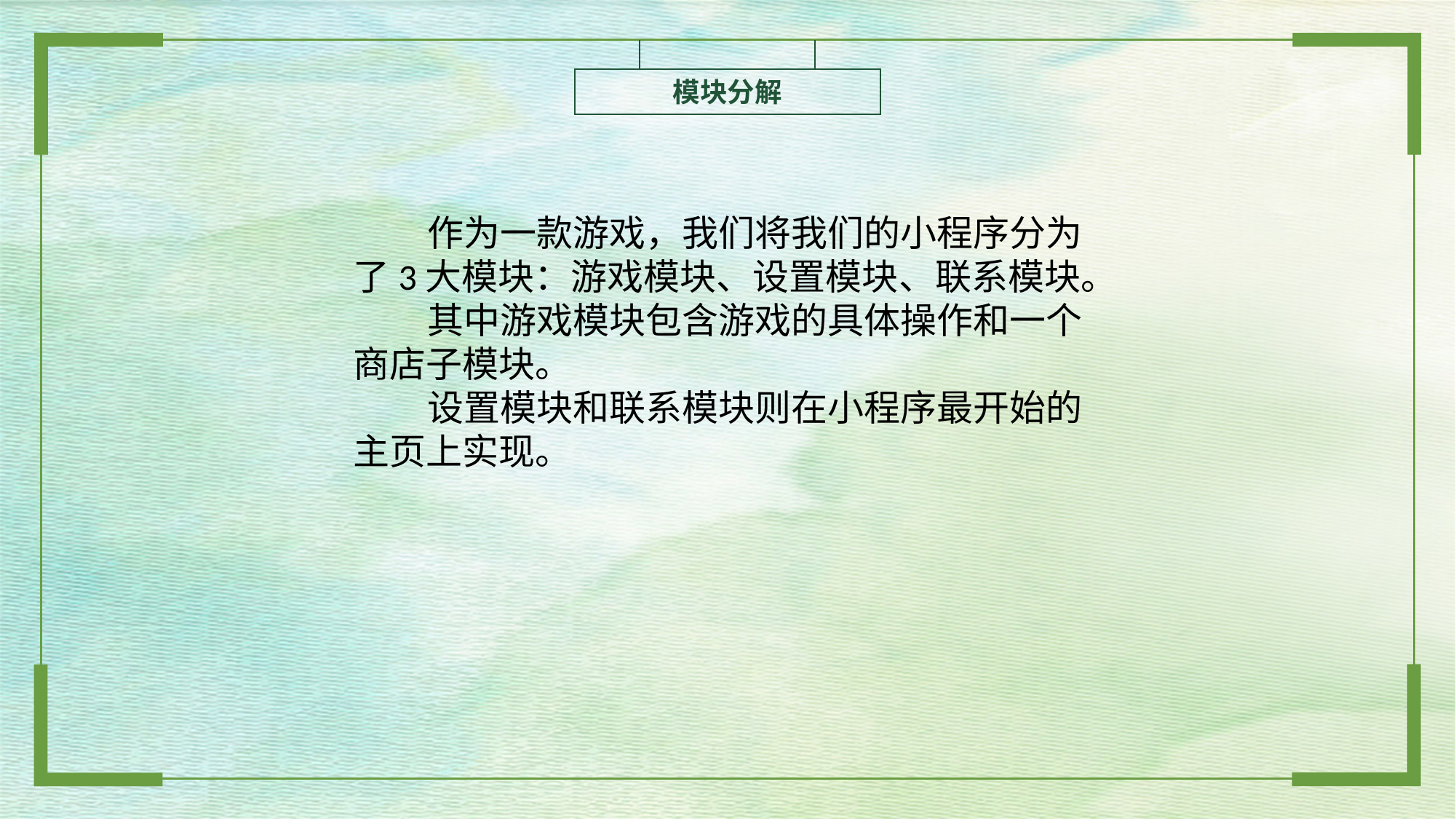

模块分解
        作为一款游戏，我们将我们的小程序分为了3大模块：游戏模块、设置模块、联系模块。
        其中游戏模块包含游戏的具体操作和一个商店子模块。
        设置模块和联系模块则在小程序最开始的主页上实现。